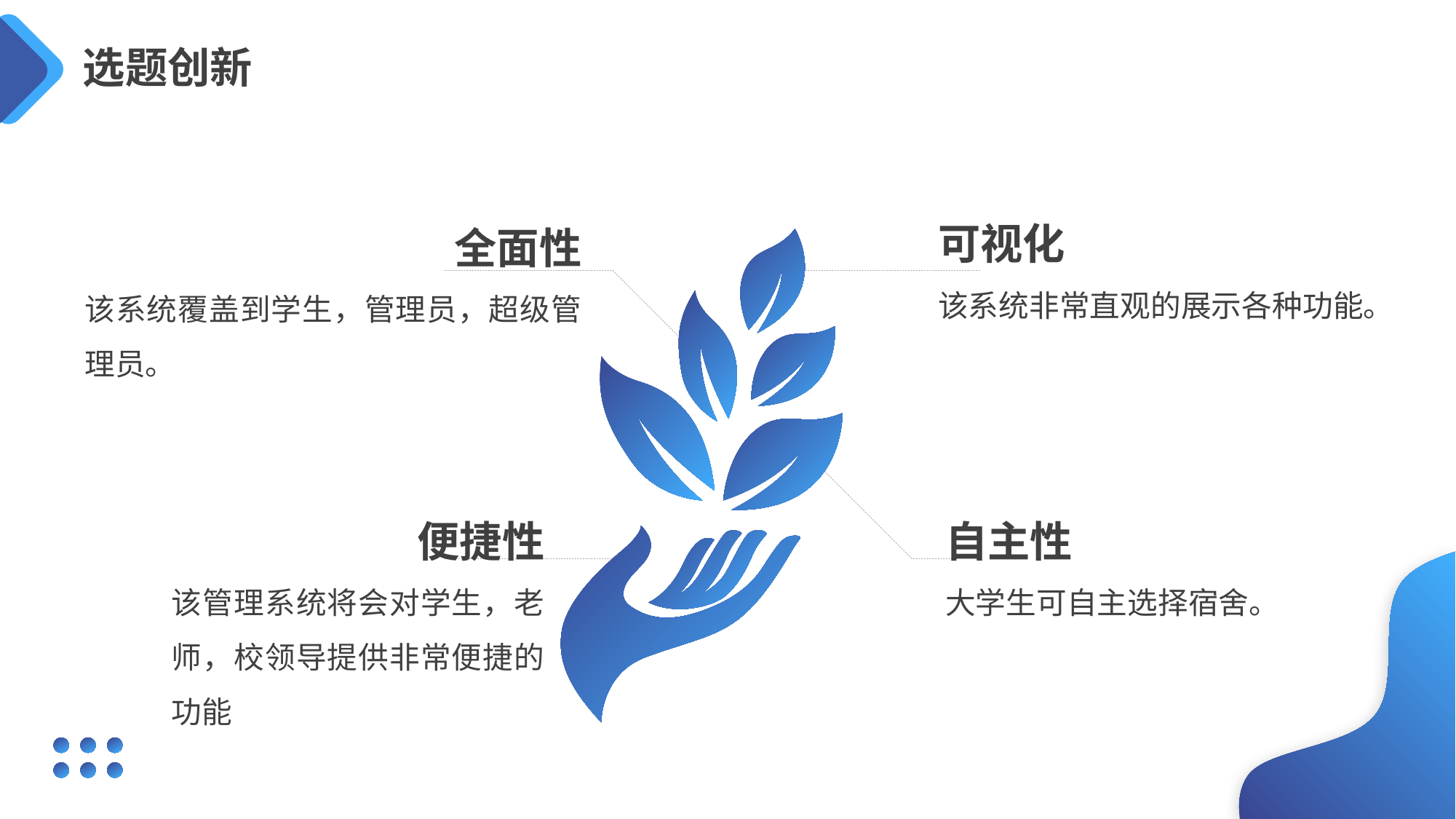

选题创新
可视化
该系统非常直观的展示各种功能。
全面性
该系统覆盖到学生，管理员，超级管理员。

自主性
大学生可自主选择宿舍。
便捷性
该管理系统将会对学生，老师，校领导提供非常便捷的功能